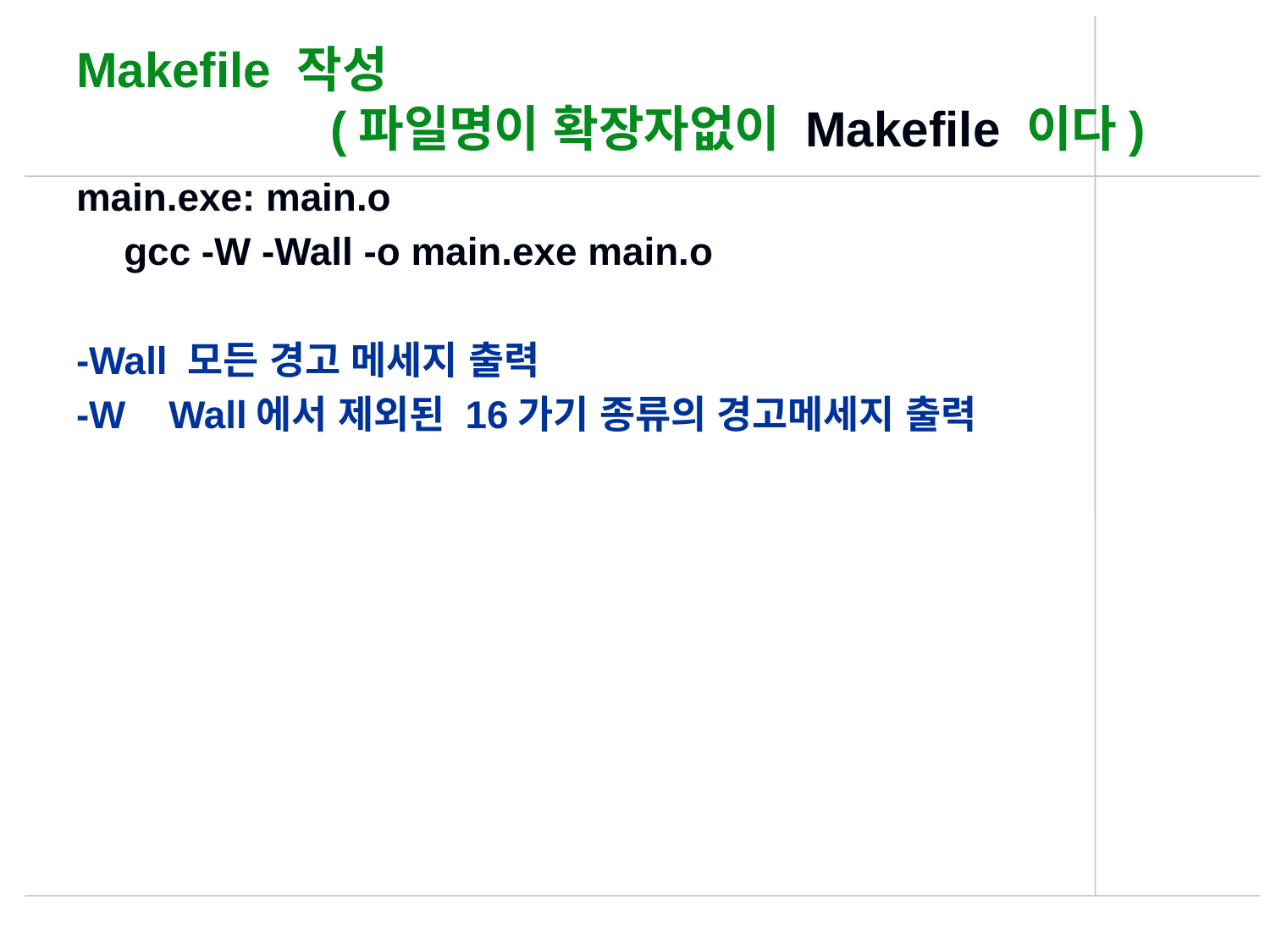

# Makefile 작성 (파일명이 확장자없이 Makefile 이다)
main.exe: main.o
	gcc -W -Wall -o main.exe main.o

-Wall 모든 경고 메세지 출력
-W    Wall에서 제외된 16가기 종류의 경고메세지 출력
426